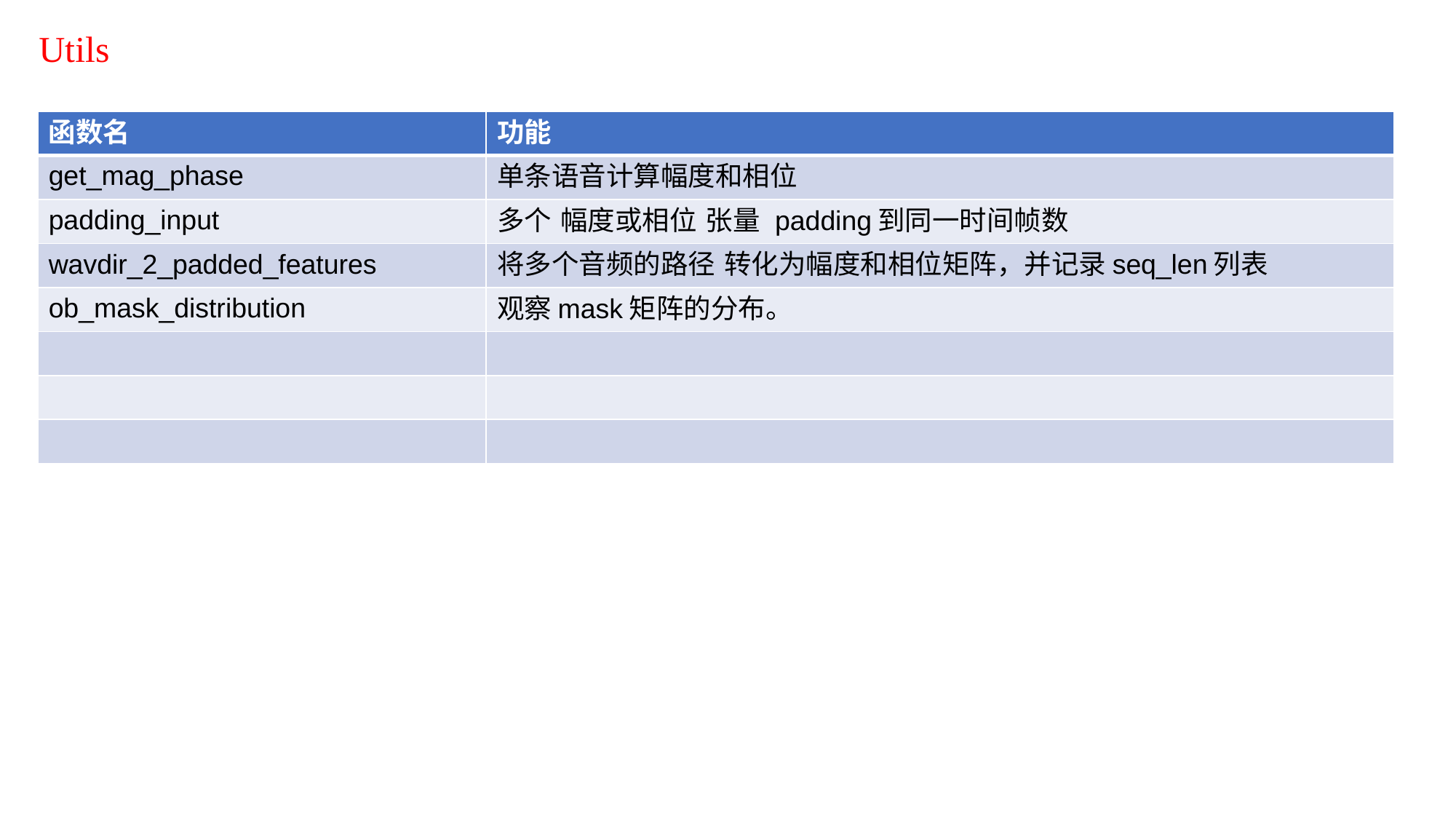

Utils
| 函数名 | 功能 |
| --- | --- |
| get\_mag\_phase | 单条语音计算幅度和相位 |
| padding\_input | 多个 幅度或相位 张量 padding到同一时间帧数 |
| wavdir\_2\_padded\_features | 将多个音频的路径 转化为幅度和相位矩阵，并记录seq\_len列表 |
| ob\_mask\_distribution | 观察mask矩阵的分布。 |
|  |  |
|  |  |
|  |  |